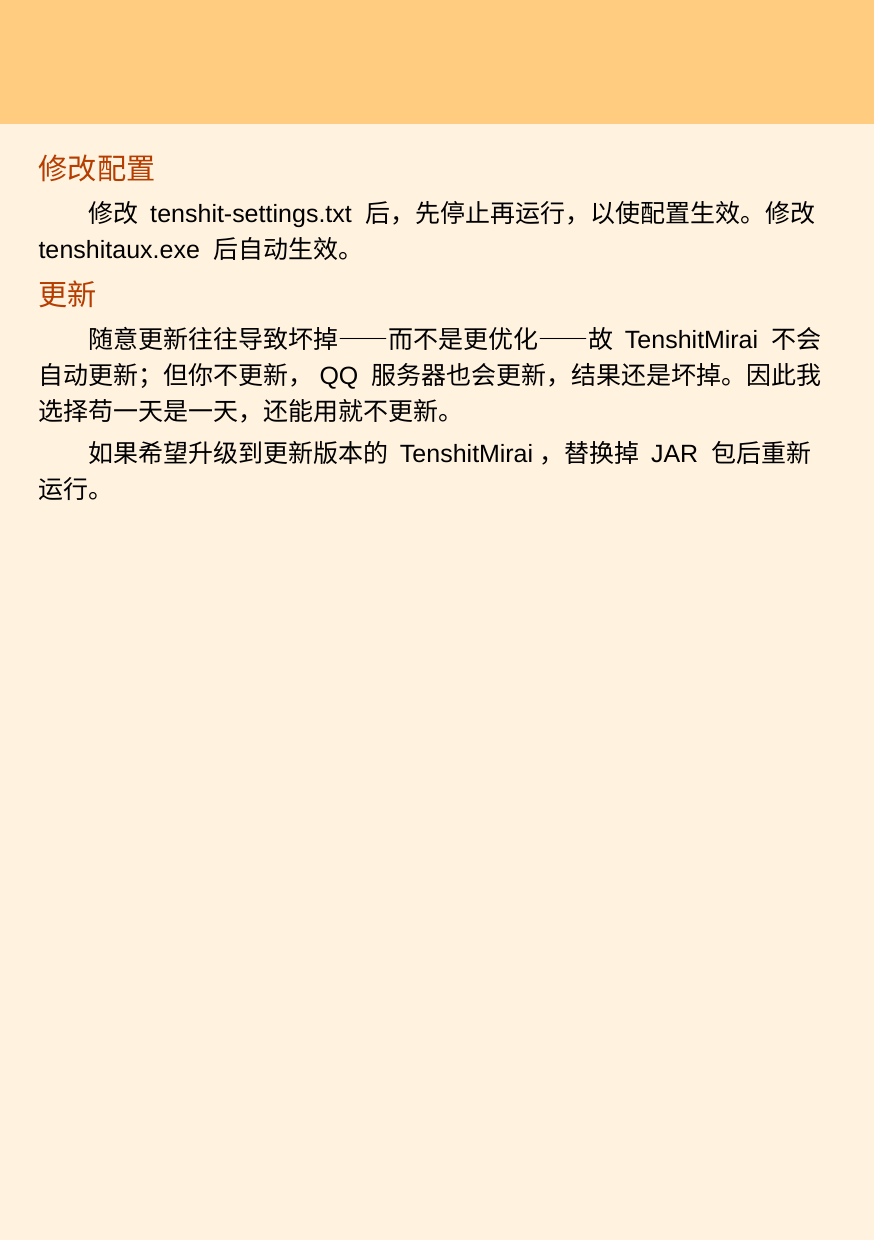

#
修改配置
修改 tenshit-settings.txt 后，先停止再运行，以使配置生效。修改 tenshitaux.exe 后自动生效。
更新
随意更新往往导致坏掉——而不是更优化——故 TenshitMirai 不会自动更新；但你不更新，QQ 服务器也会更新，结果还是坏掉。因此我选择苟一天是一天，还能用就不更新。
如果希望升级到更新版本的 TenshitMirai，替换掉 JAR 包后重新运行。